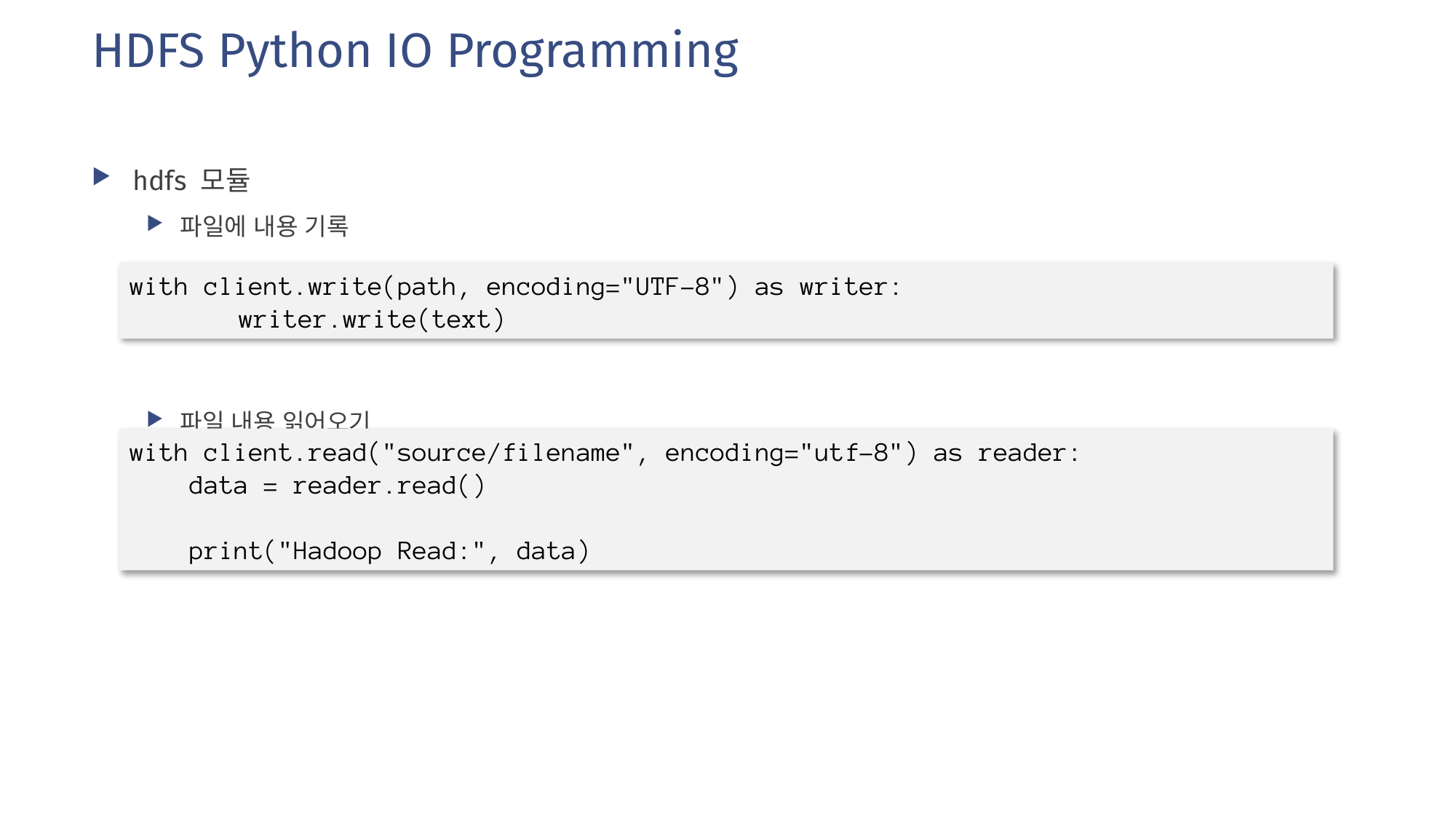

# HDFS Python IO Programming
hdfs 모듈
파일에 내용 기록

파일 내용 읽어오기
with client.write(path, encoding="UTF-8") as writer:
	writer.write(text)
with client.read("source/filename", encoding="utf-8") as reader:
    data = reader.read()

    print("Hadoop Read:", data)